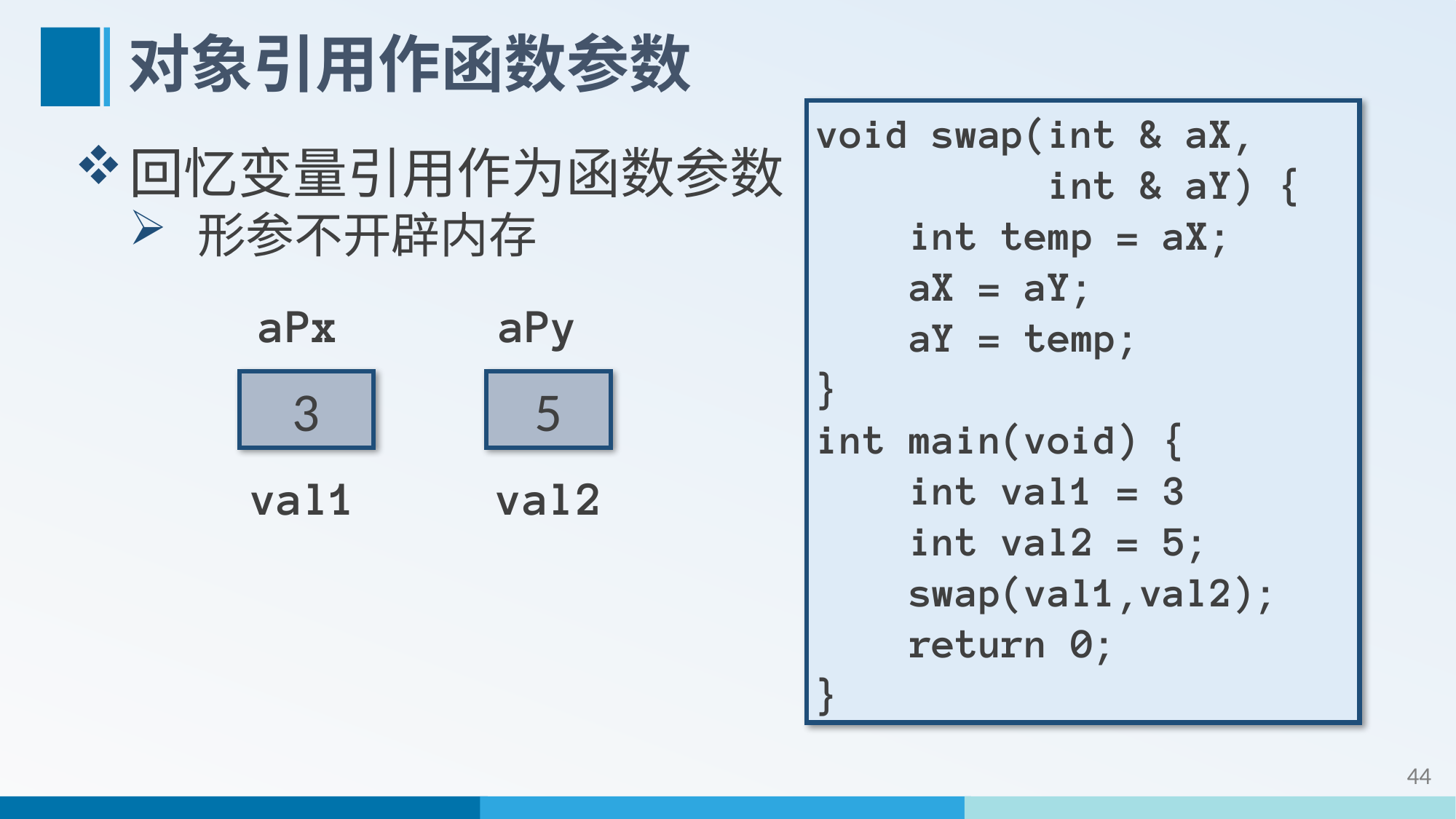

# 对象引用作函数参数
回忆变量引用作为函数参数
形参不开辟内存
void swap(int & aX,
          int & aY) {
    int temp = aX;
    aX = aY;
    aY = temp;
}
int main(void) {
    int val1 = 3
    int val2 = 5;
    swap(val1,val2);
    return 0;
}
aPy
aPx
3
5
val1
val2